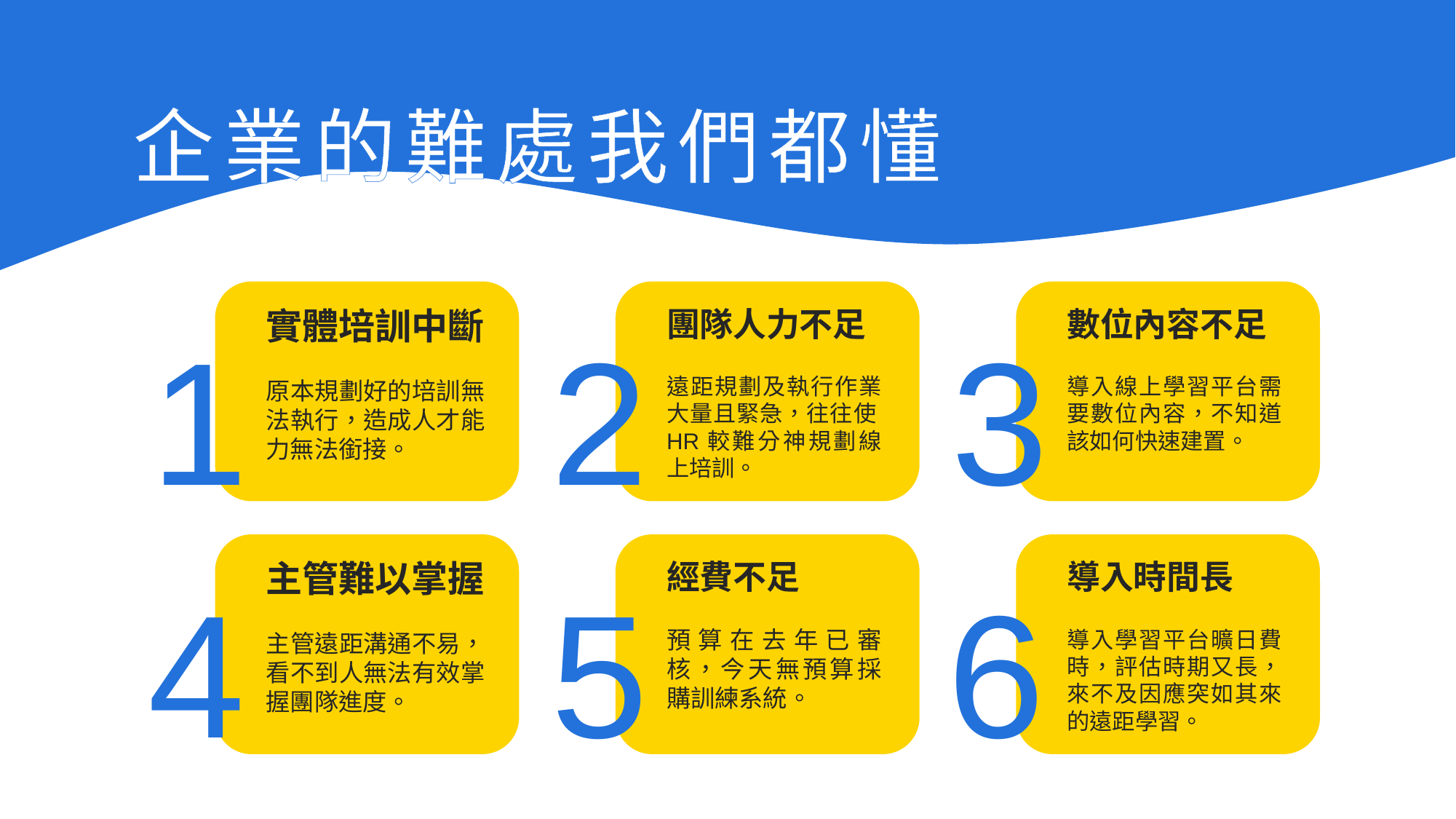

企業的難處我們都懂

1

實體培訓中斷

原本規劃好的培訓無法執行，造成人才能力無法銜接。

2

團隊人力不足

遠距規劃及執行作業大量且緊急，往往使HR較難分神規劃線上培訓。

3

數位內容不足

導入線上學習平台需要數位內容，不知道該如何快速建置。

4

主管難以掌握

主管遠距溝通不易，看不到人無法有效掌握團隊進度。

5

經費不足

預算在去年已審核，今天無預算採購訓練系統。

6

導入時間長

導入學習平台曠日費時，評估時期又長，來不及因應突如其來的遠距學習。